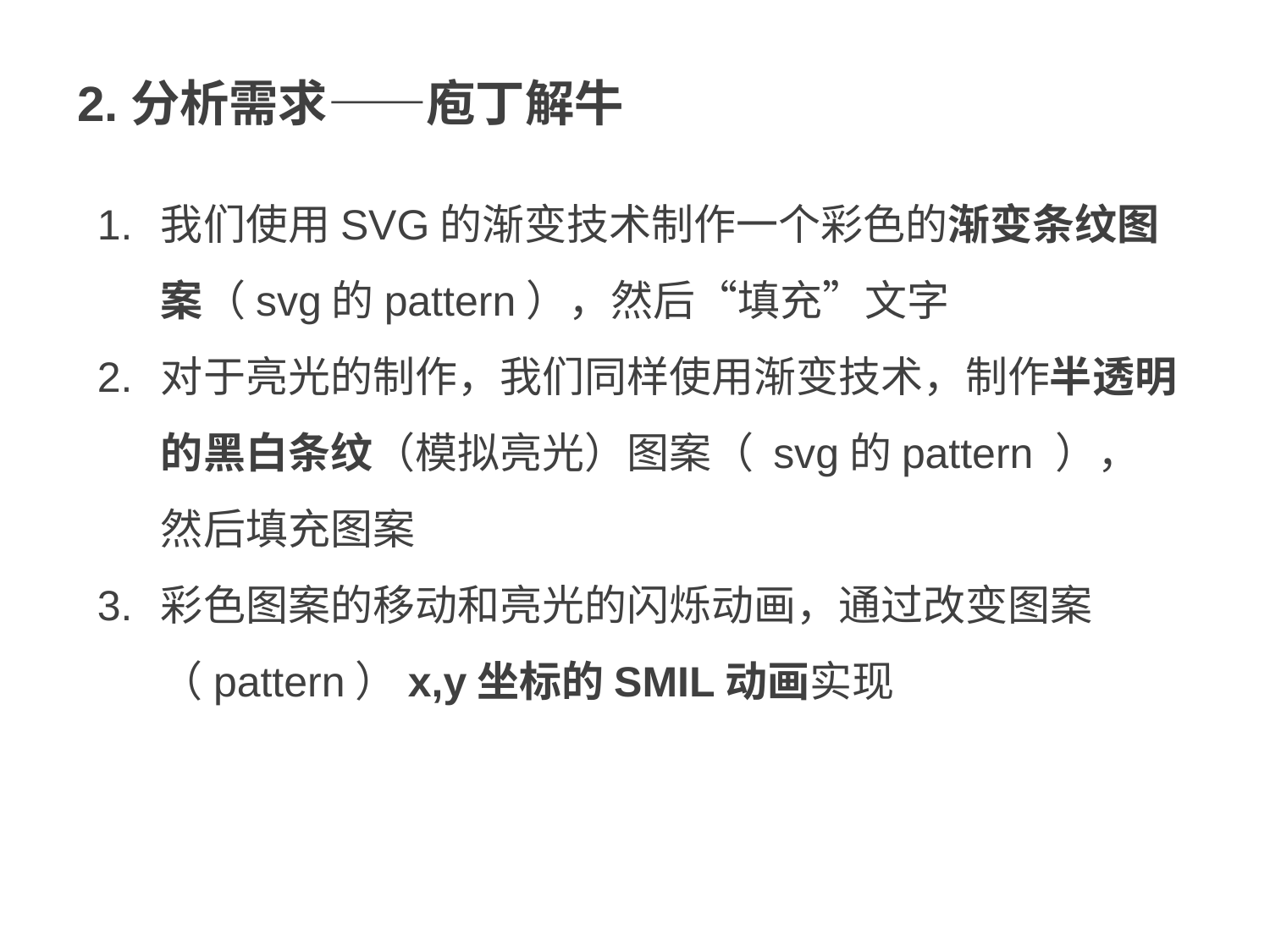

2.分析需求——庖丁解牛
我们使用SVG的渐变技术制作一个彩色的渐变条纹图案（svg的pattern），然后“填充”文字
对于亮光的制作，我们同样使用渐变技术，制作半透明的黑白条纹（模拟亮光）图案（ svg的pattern ），然后填充图案
彩色图案的移动和亮光的闪烁动画，通过改变图案（pattern）x,y坐标的SMIL动画实现